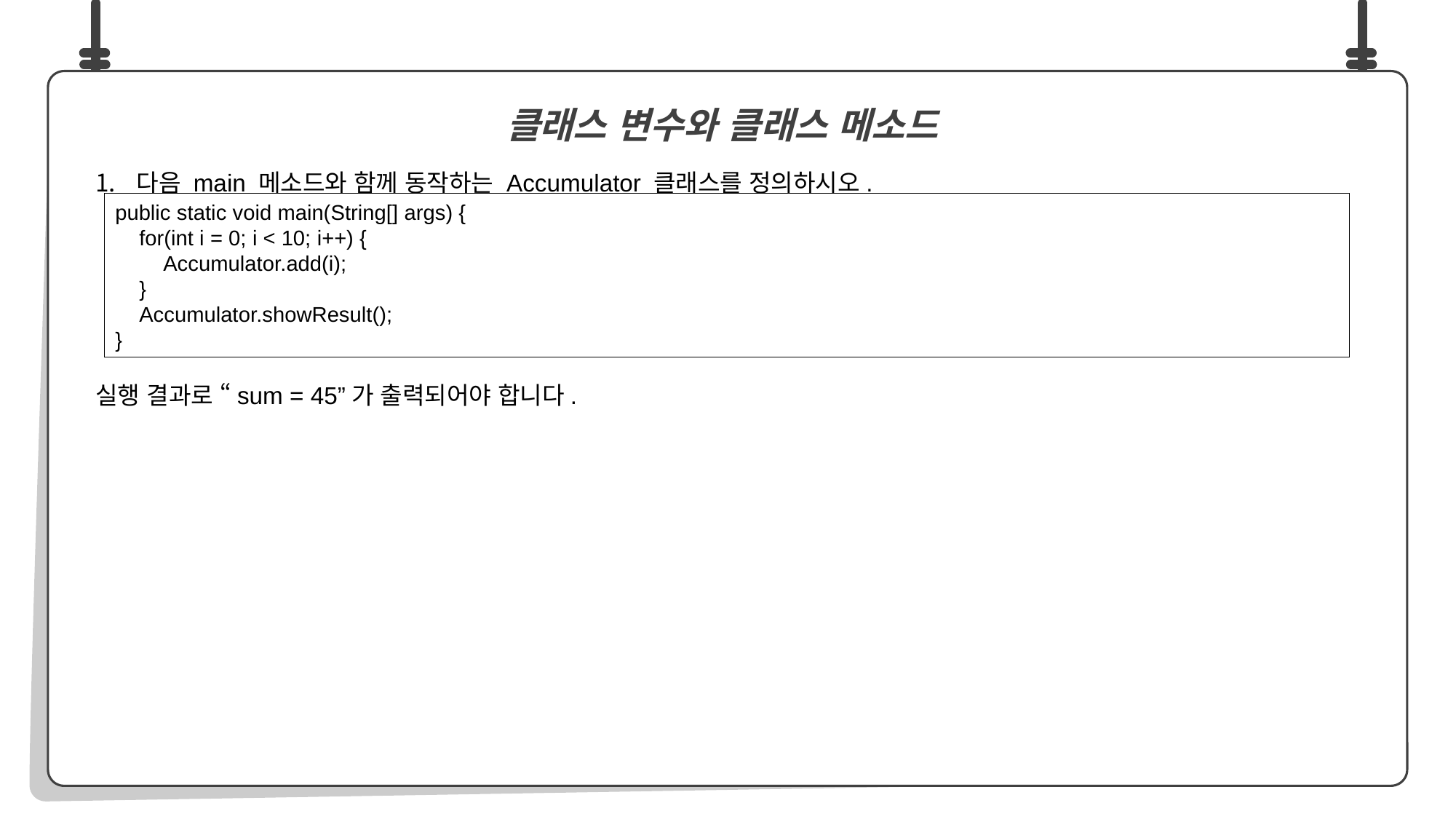

다음 main 메소드와 함께 동작하는 Accumulator 클래스를 정의하시오.

실행 결과로 “sum = 45”가 출력되어야 합니다.

클래스 변수와 클래스 메소드

public static void main(String[] args) {
    for(int i = 0; i < 10; i++) {
        Accumulator.add(i);
    }
    Accumulator.showResult();
}